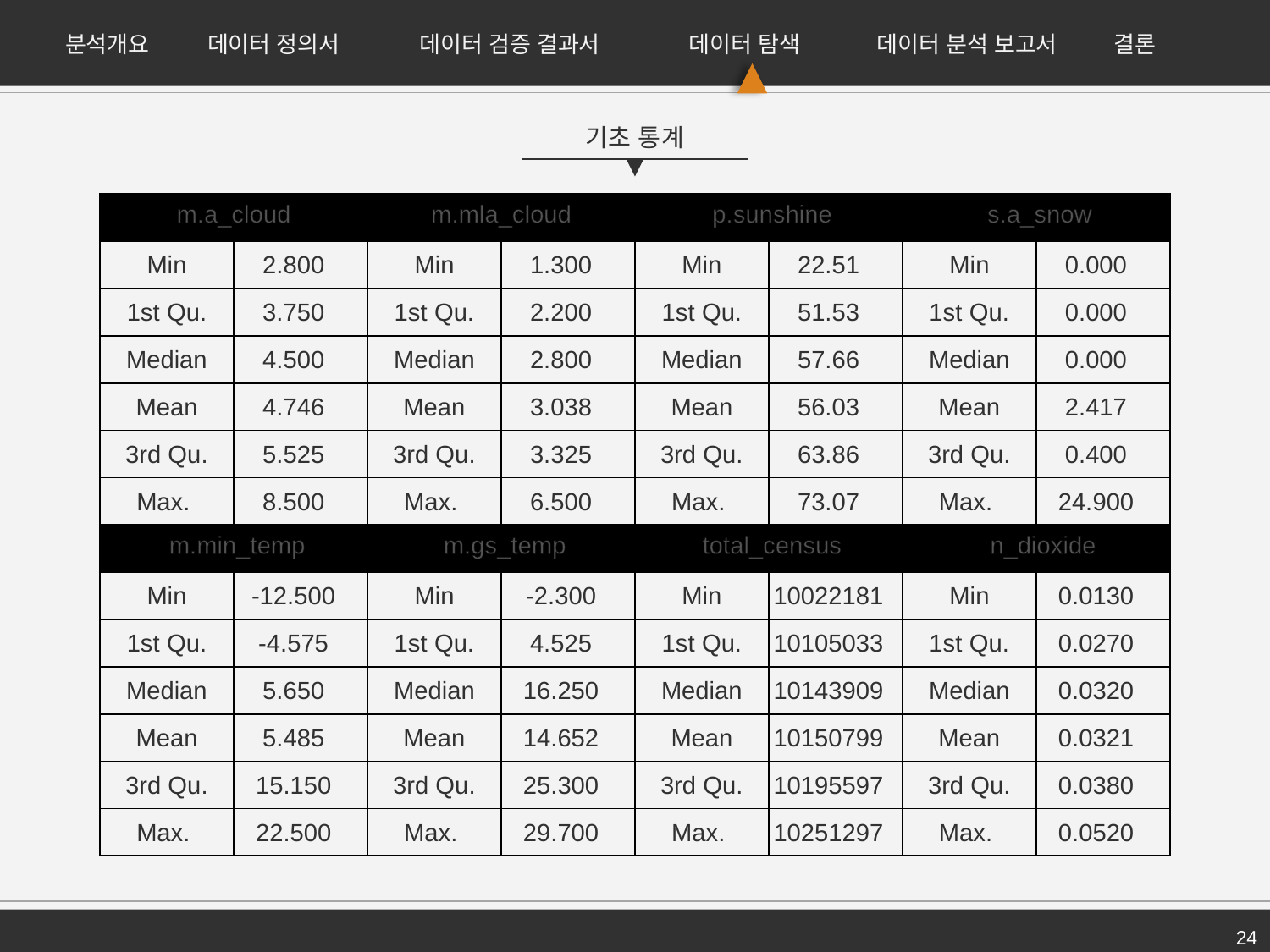

분석개요
데이터 정의서
데이터 검증 결과서
데이터 탐색
데이터 분석 보고서
결론

기초 통계

| m.a\_cloud |  | m.mla\_cloud |  | p.sunshine |  | s.a\_snow |  |
| --- | --- | --- | --- | --- | --- | --- | --- |
| Min | 2.800 | Min | 1.300 | Min | 22.51 | Min | 0.000 |
| 1st Qu. | 3.750 | 1st Qu. | 2.200 | 1st Qu. | 51.53 | 1st Qu. | 0.000 |
| Median | 4.500 | Median | 2.800 | Median | 57.66 | Median | 0.000 |
| Mean | 4.746 | Mean | 3.038 | Mean | 56.03 | Mean | 2.417 |
| 3rd Qu. | 5.525 | 3rd Qu. | 3.325 | 3rd Qu. | 63.86 | 3rd Qu. | 0.400 |
| Max. | 8.500 | Max. | 6.500 | Max. | 73.07 | Max. | 24.900 |
| m.min\_temp |  | m.gs\_temp |  | total\_census |  | n\_dioxide |  |
| Min | -12.500 | Min | -2.300 | Min | 10022181 | Min | 0.0130 |
| 1st Qu. | -4.575 | 1st Qu. | 4.525 | 1st Qu. | 10105033 | 1st Qu. | 0.0270 |
| Median | 5.650 | Median | 16.250 | Median | 10143909 | Median | 0.0320 |
| Mean | 5.485 | Mean | 14.652 | Mean | 10150799 | Mean | 0.0321 |
| 3rd Qu. | 15.150 | 3rd Qu. | 25.300 | 3rd Qu. | 10195597 | 3rd Qu. | 0.0380 |
| Max. | 22.500 | Max. | 29.700 | Max. | 10251297 | Max. | 0.0520 |

24